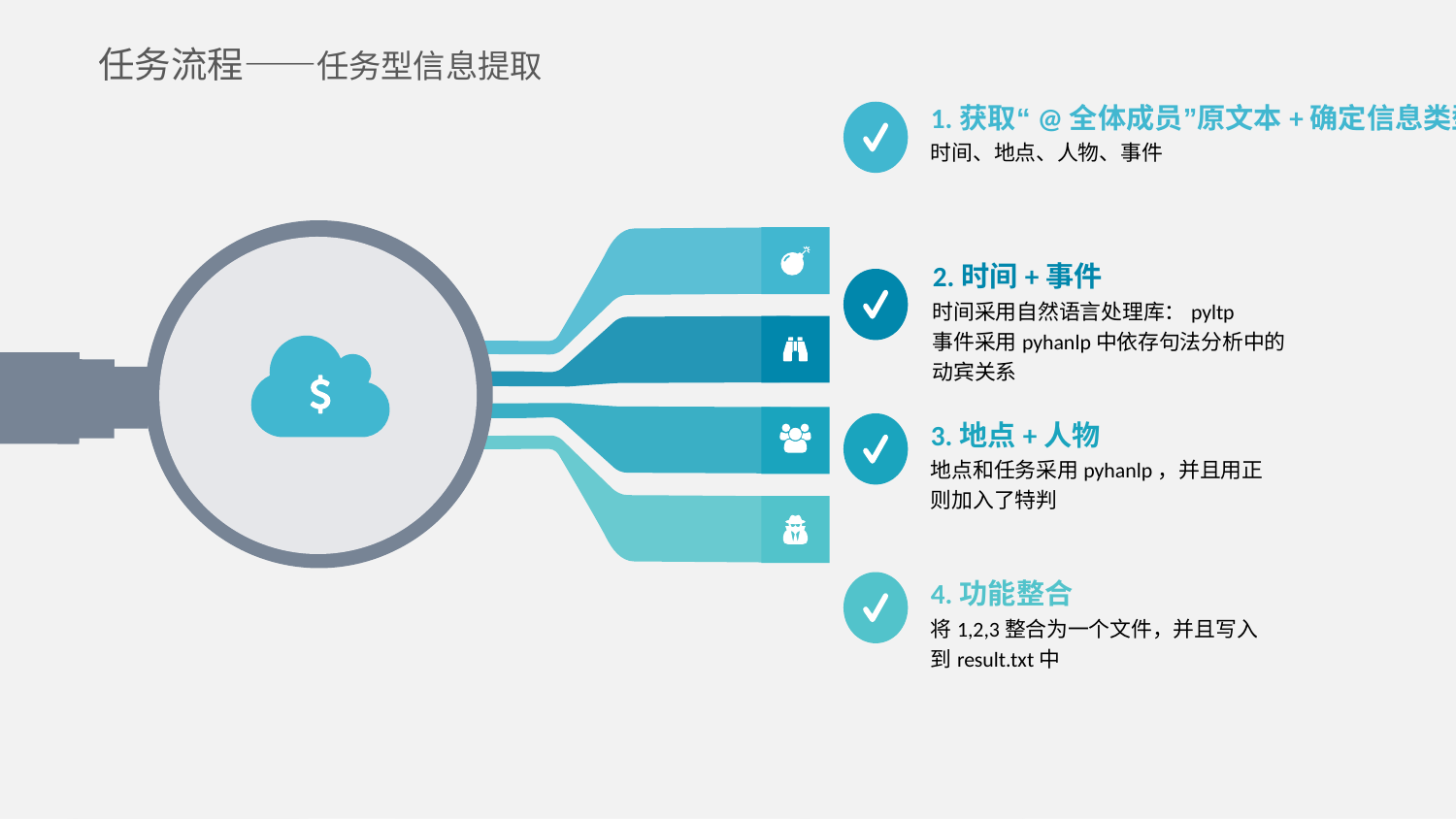

任务流程——任务型信息提取
1.获取“@全体成员”原文本+确定信息类型
时间、地点、人物、事件

2.时间+事件
时间采用自然语言处理库：pyltp
事件采用pyhanlp中依存句法分析中的动宾关系

3.地点+人物
地点和任务采用pyhanlp，并且用正则加入了特判

4.功能整合
将1,2,3整合为一个文件，并且写入到result.txt中